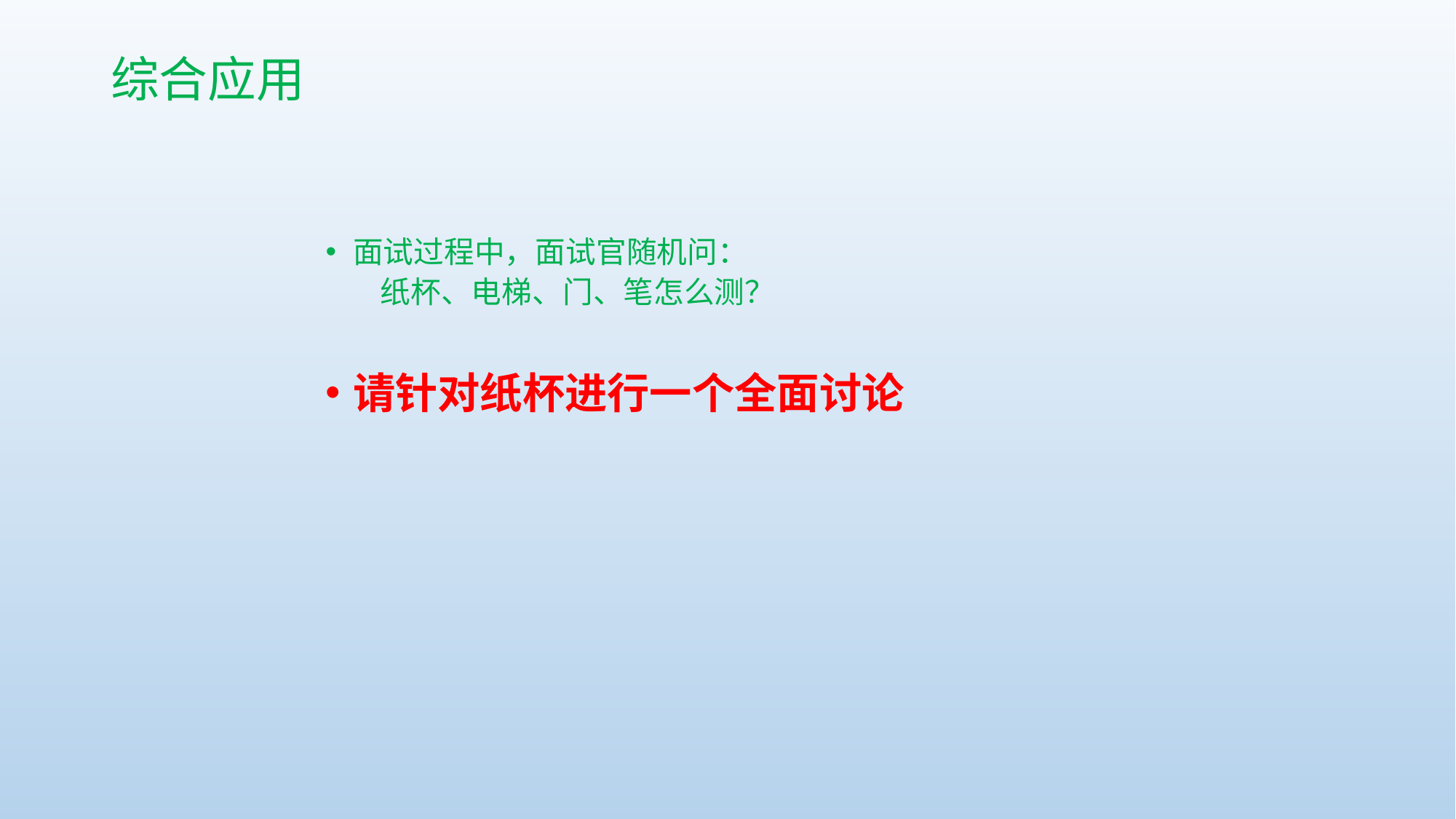

# 综合应用
面试过程中，面试官随机问：
纸杯、电梯、门、笔怎么测？

请针对纸杯进行一个全面讨论